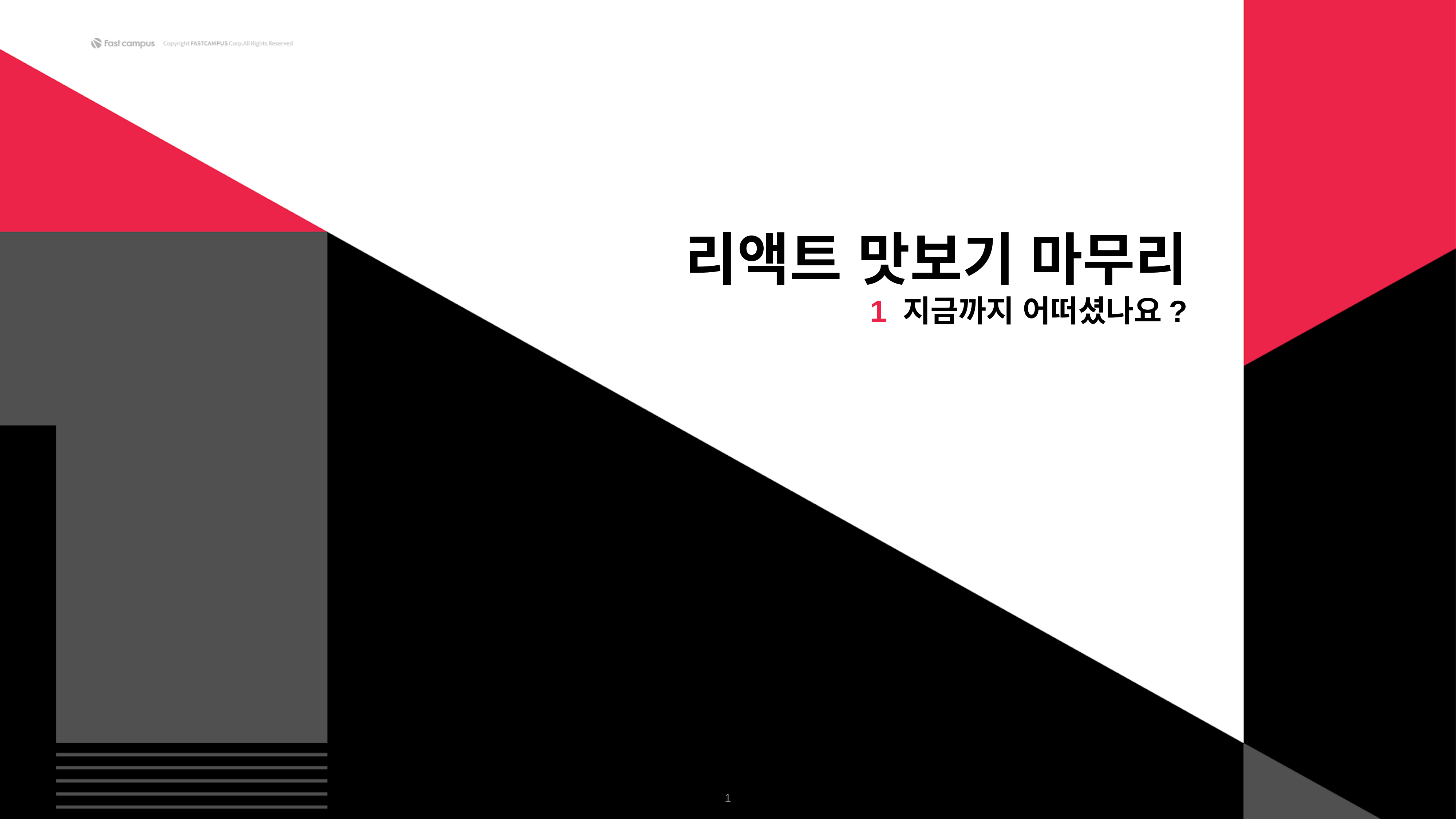

리액트 맛보기 마무리
1 지금까지 어떠셨나요?
1